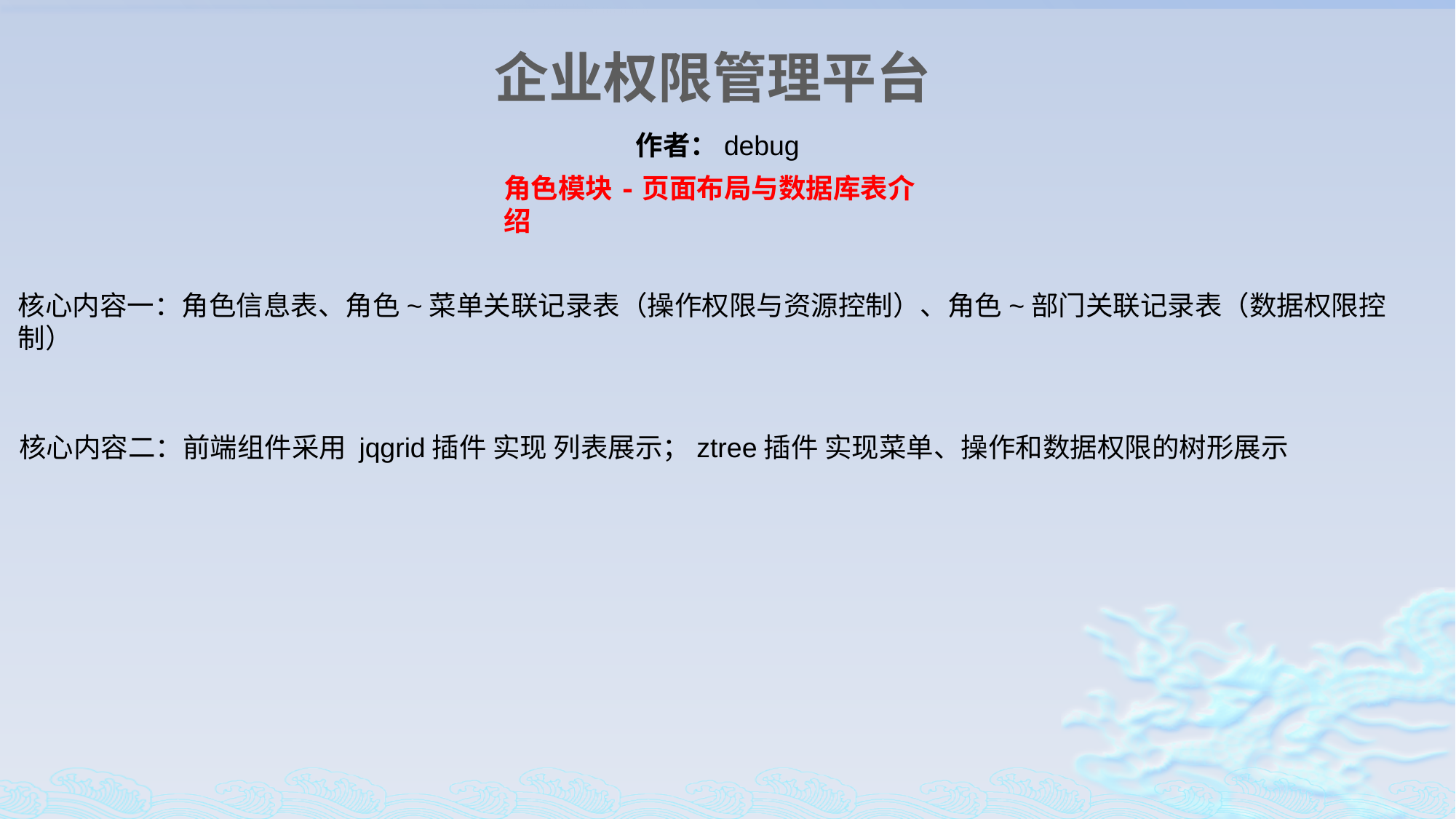

企业权限管理平台
作者：debug
角色模块-页面布局与数据库表介绍
核心内容一：角色信息表、角色~菜单关联记录表（操作权限与资源控制）、角色~部门关联记录表（数据权限控制）
核心内容二：前端组件采用 jqgrid插件 实现 列表展示；ztree插件 实现菜单、操作和数据权限的树形展示